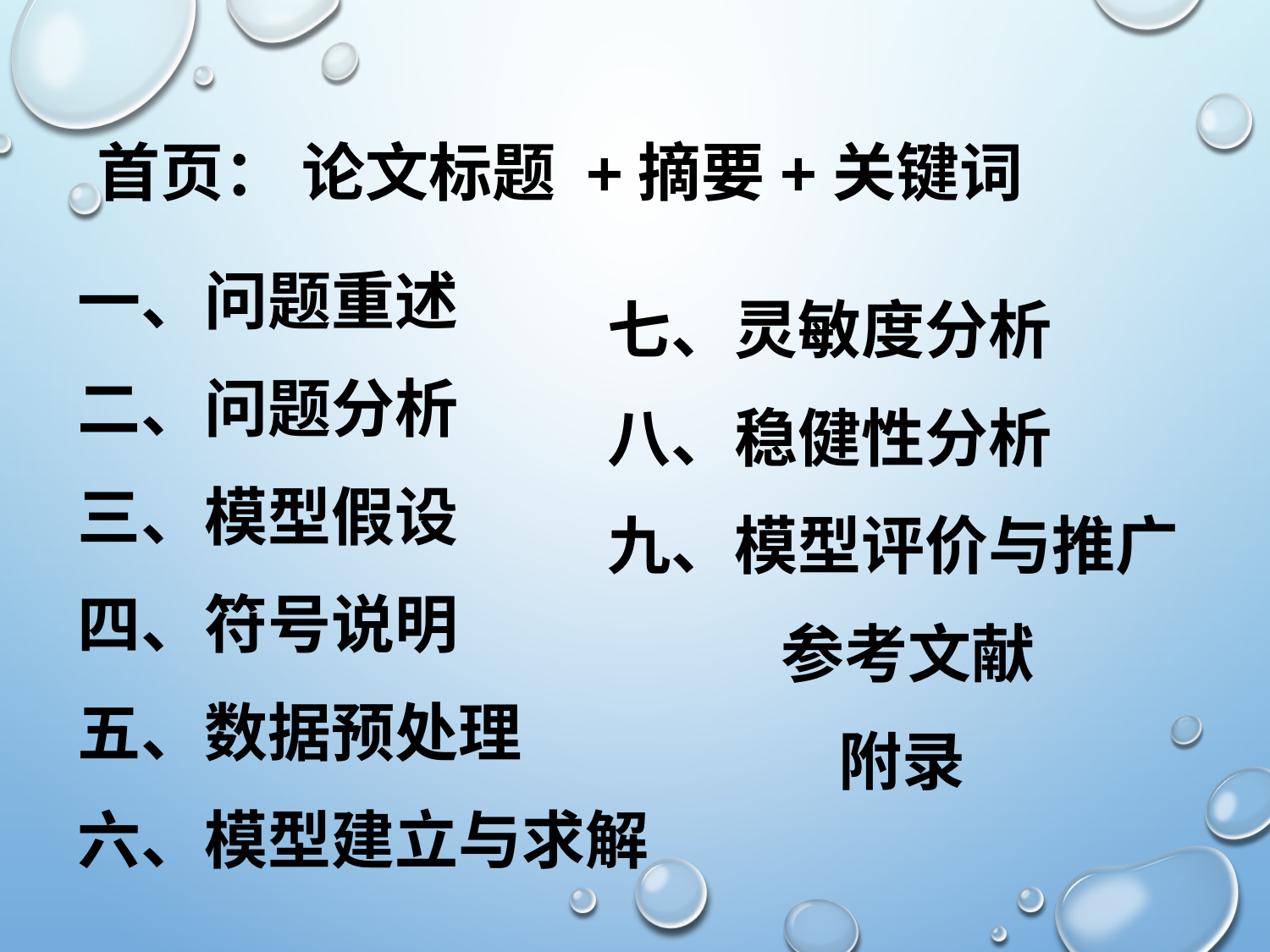

首页： 论文标题 +摘要+关键词

一、问题重述
二、问题分析
三、模型假设
四、符号说明
五、数据预处理
六、模型建立与求解
七、灵敏度分析
八、稳健性分析
九、模型评价与推广
           参考文献
               附录